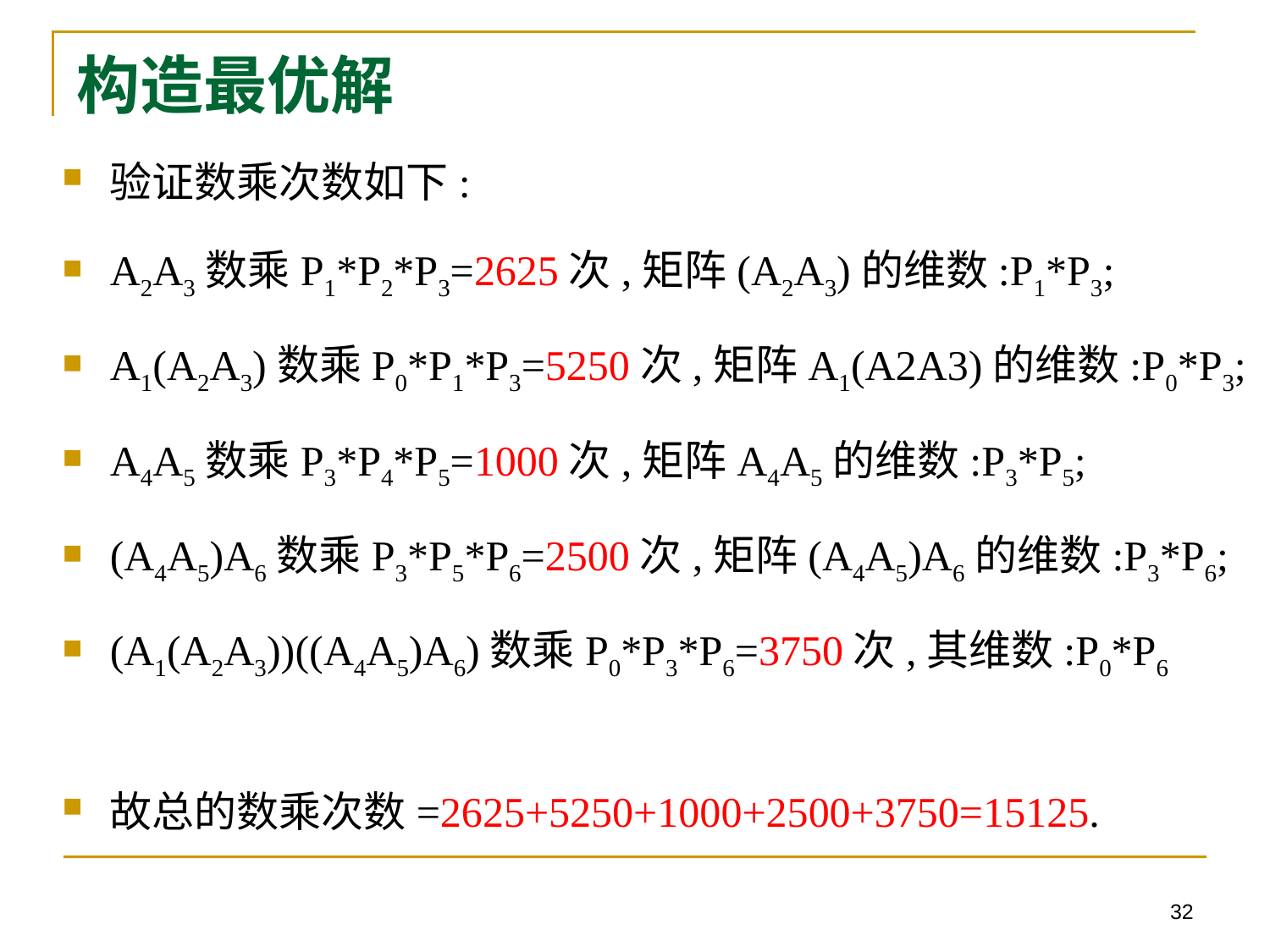

# 构造最优解
验证数乘次数如下:
A2A3数乘P1*P2*P3=2625次,矩阵(A2A3)的维数:P1*P3;
A1(A2A3)数乘P0*P1*P3=5250次,矩阵A1(A2A3)的维数:P0*P3;
A4A5数乘P3*P4*P5=1000次,矩阵A4A5的维数:P3*P5;
(A4A5)A6数乘P3*P5*P6=2500次,矩阵(A4A5)A6的维数:P3*P6;
(A1(A2A3))((A4A5)A6)数乘P0*P3*P6=3750次,其维数:P0*P6

故总的数乘次数=2625+5250+1000+2500+3750=15125.

32